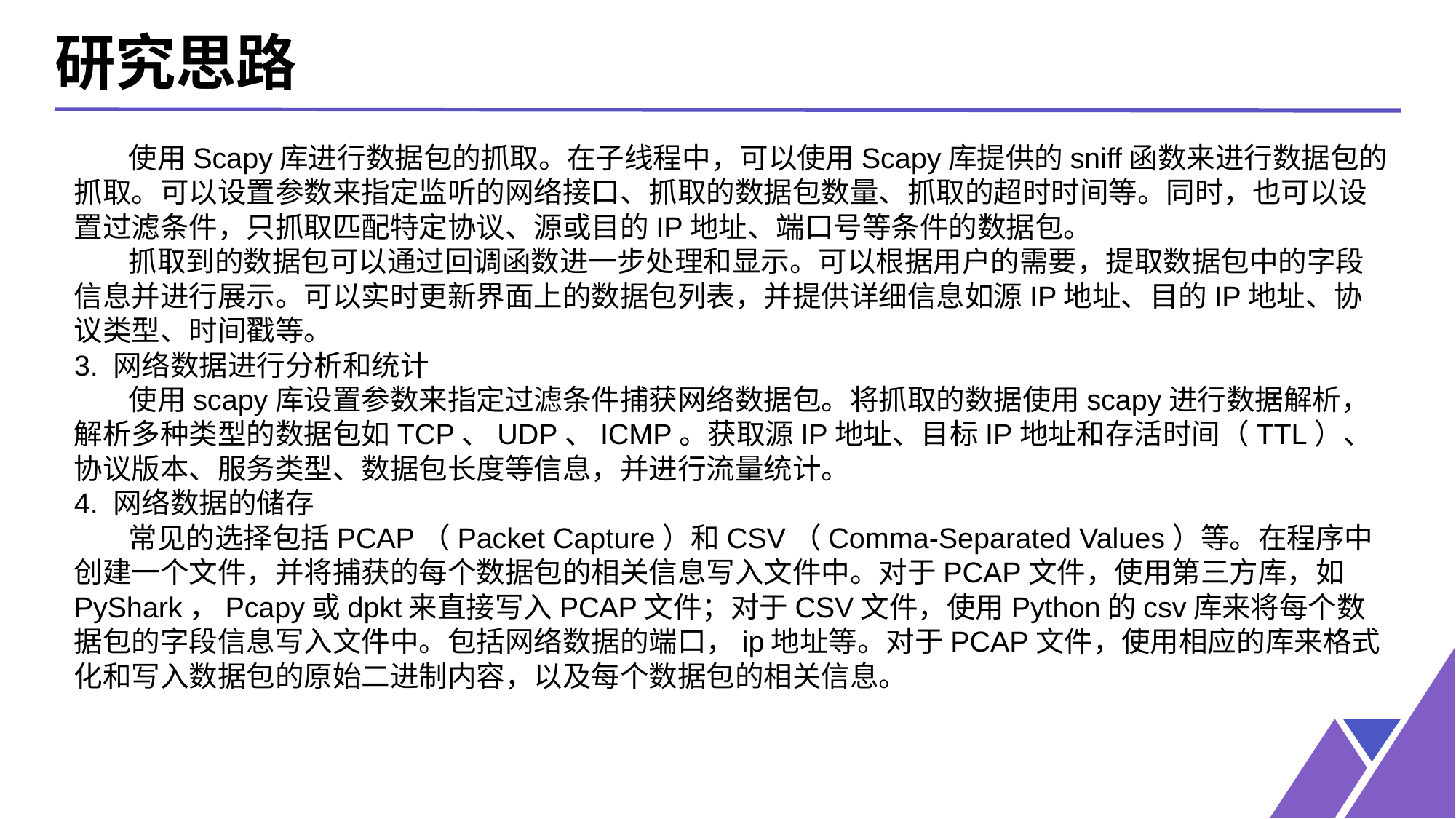

研究思路
使用Scapy库进行数据包的抓取。在子线程中，可以使用Scapy库提供的sniff函数来进行数据包的抓取。可以设置参数来指定监听的网络接口、抓取的数据包数量、抓取的超时时间等。同时，也可以设置过滤条件，只抓取匹配特定协议、源或目的IP地址、端口号等条件的数据包。
抓取到的数据包可以通过回调函数进一步处理和显示。可以根据用户的需要，提取数据包中的字段信息并进行展示。可以实时更新界面上的数据包列表，并提供详细信息如源IP地址、目的IP地址、协议类型、时间戳等。
3. 网络数据进行分析和统计
使用scapy库设置参数来指定过滤条件捕获网络数据包。将抓取的数据使用scapy进行数据解析，解析多种类型的数据包如TCP、UDP、ICMP。获取源IP地址、目标IP地址和存活时间（TTL）、协议版本、服务类型、数据包长度等信息，并进行流量统计。
4. 网络数据的储存
常见的选择包括PCAP（Packet Capture）和CSV（Comma-Separated Values）等。在程序中创建一个文件，并将捕获的每个数据包的相关信息写入文件中。对于PCAP文件，使用第三方库，如PyShark，Pcapy或dpkt来直接写入PCAP文件；对于CSV文件，使用Python的csv库来将每个数据包的字段信息写入文件中。包括网络数据的端口，ip地址等。对于PCAP文件，使用相应的库来格式化和写入数据包的原始二进制内容，以及每个数据包的相关信息。